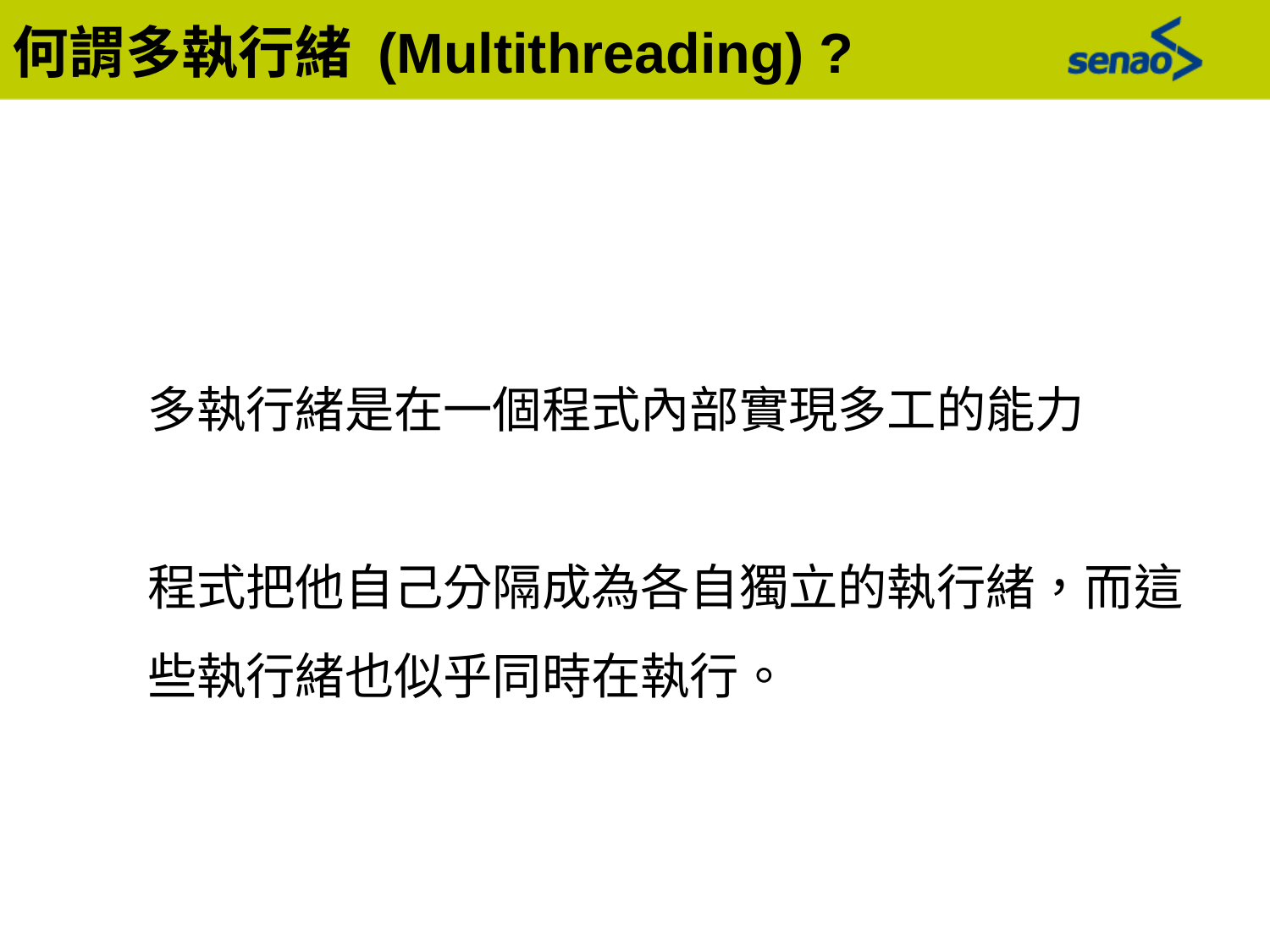

何謂多執行緒 (Multithreading) ?
多執行緒是在一個程式內部實現多工的能力

程式把他自己分隔成為各自獨立的執行緒，而這些執行緒也似乎同時在執行。